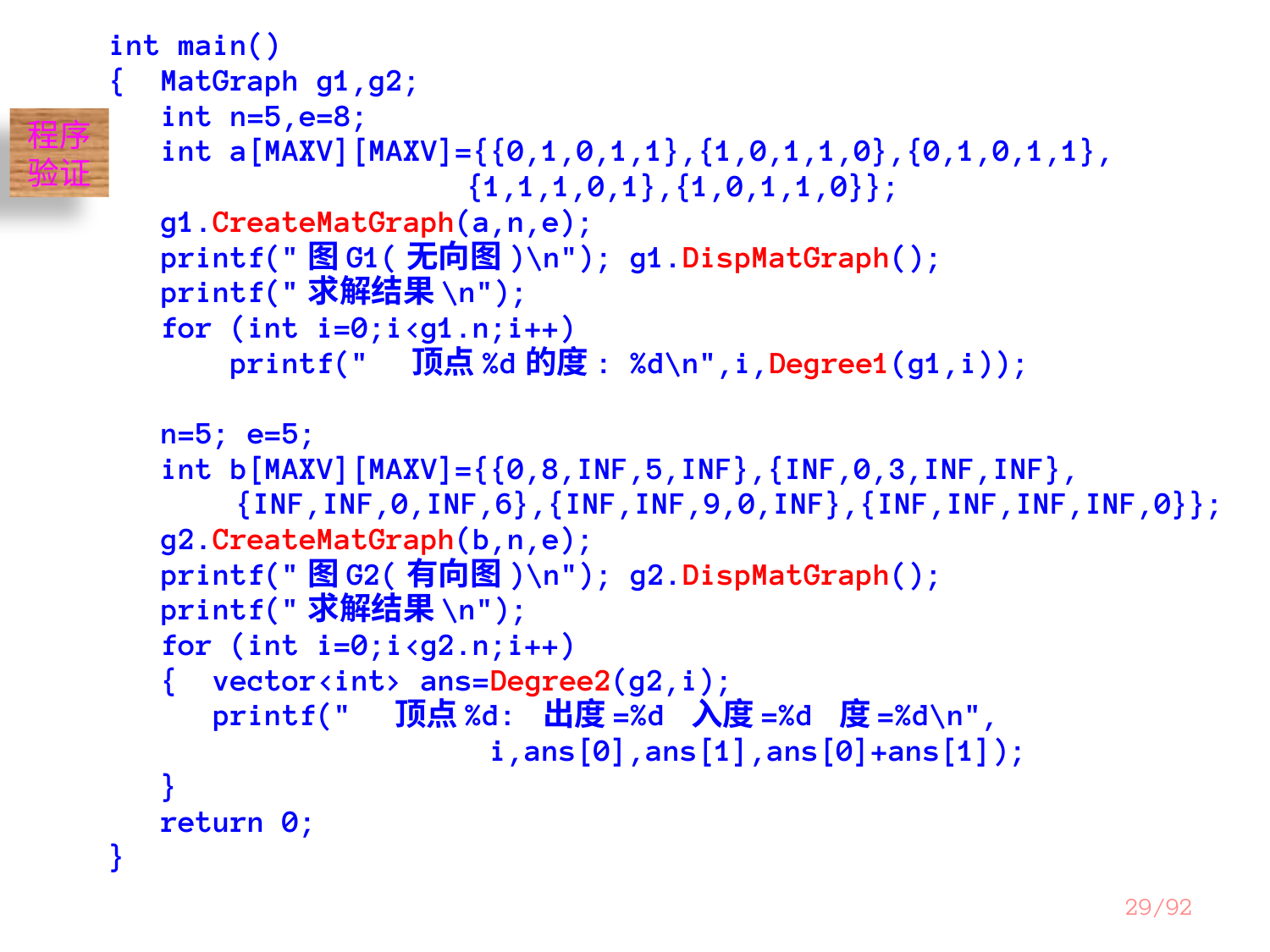

int main()
{  MatGraph g1,g2;
   int n=5,e=8;
   int a[MAXV][MAXV]={{0,1,0,1,1},{1,0,1,1,0},{0,1,0,1,1},
		      {1,1,1,0,1},{1,0,1,1,0}};
   g1.CreateMatGraph(a,n,e);
   printf("图G1(无向图)\n"); g1.DispMatGraph();
   printf("求解结果\n");
   for (int i=0;i<g1.n;i++)
       printf("  顶点%d的度: %d\n",i,Degree1(g1,i));

   n=5; e=5;
   int b[MAXV][MAXV]={{0,8,INF,5,INF},{INF,0,3,INF,INF},
	{INF,INF,0,INF,6},{INF,INF,9,0,INF},{INF,INF,INF,INF,0}};
   g2.CreateMatGraph(b,n,e);
   printf("图G2(有向图)\n"); g2.DispMatGraph();
   printf("求解结果\n");
   for (int i=0;i<g2.n;i++)
   {  vector<int> ans=Degree2(g2,i);
      printf("  顶点%d: 出度=%d 入度=%d 度=%d\n",
			i,ans[0],ans[1],ans[0]+ans[1]);
   }
   return 0;
}
程序验证
29/92